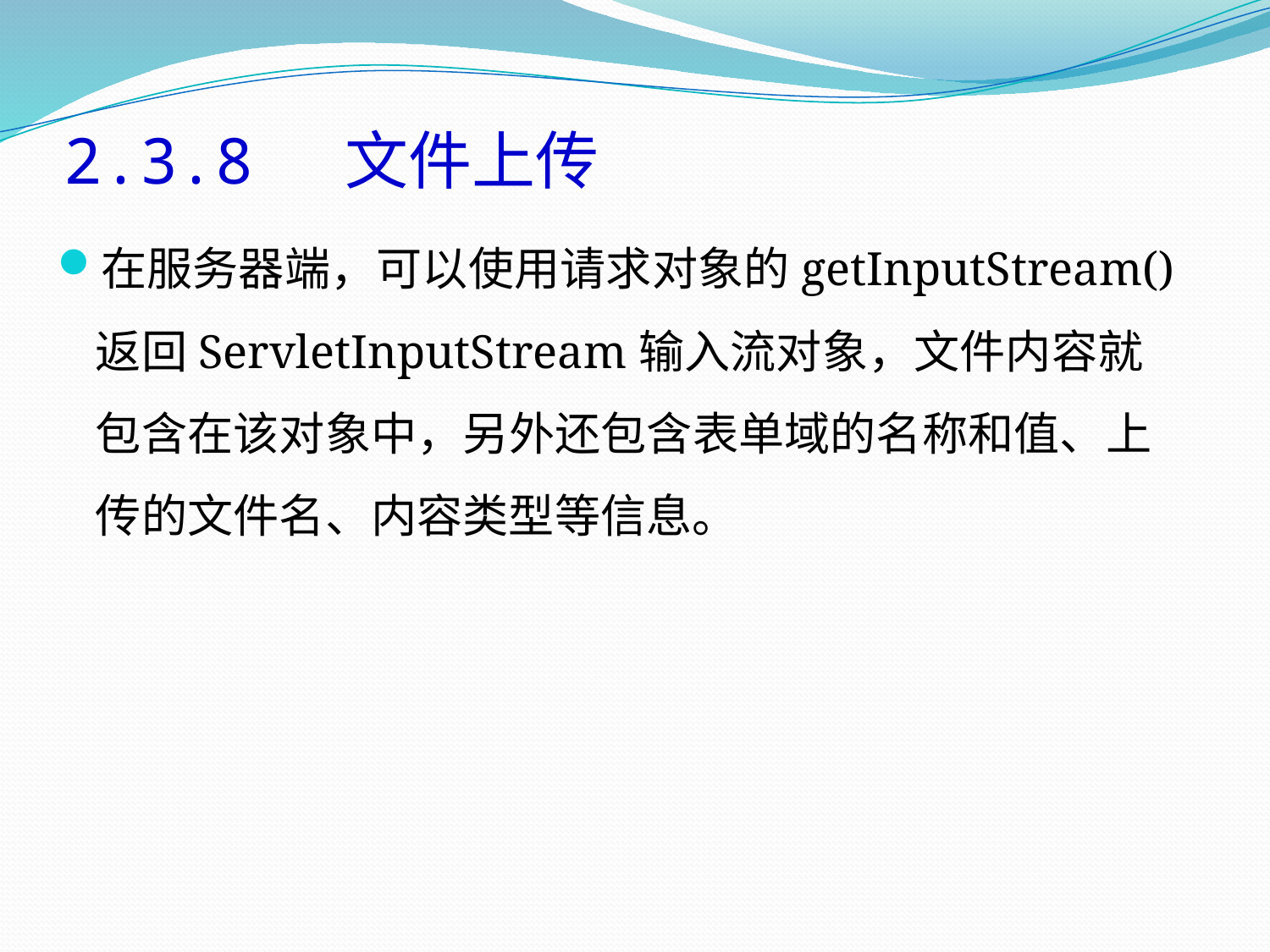

# 2.3.8  文件上传
在服务器端，可以使用请求对象的getInputStream()返回ServletInputStream输入流对象，文件内容就包含在该对象中，另外还包含表单域的名称和值、上传的文件名、内容类型等信息。